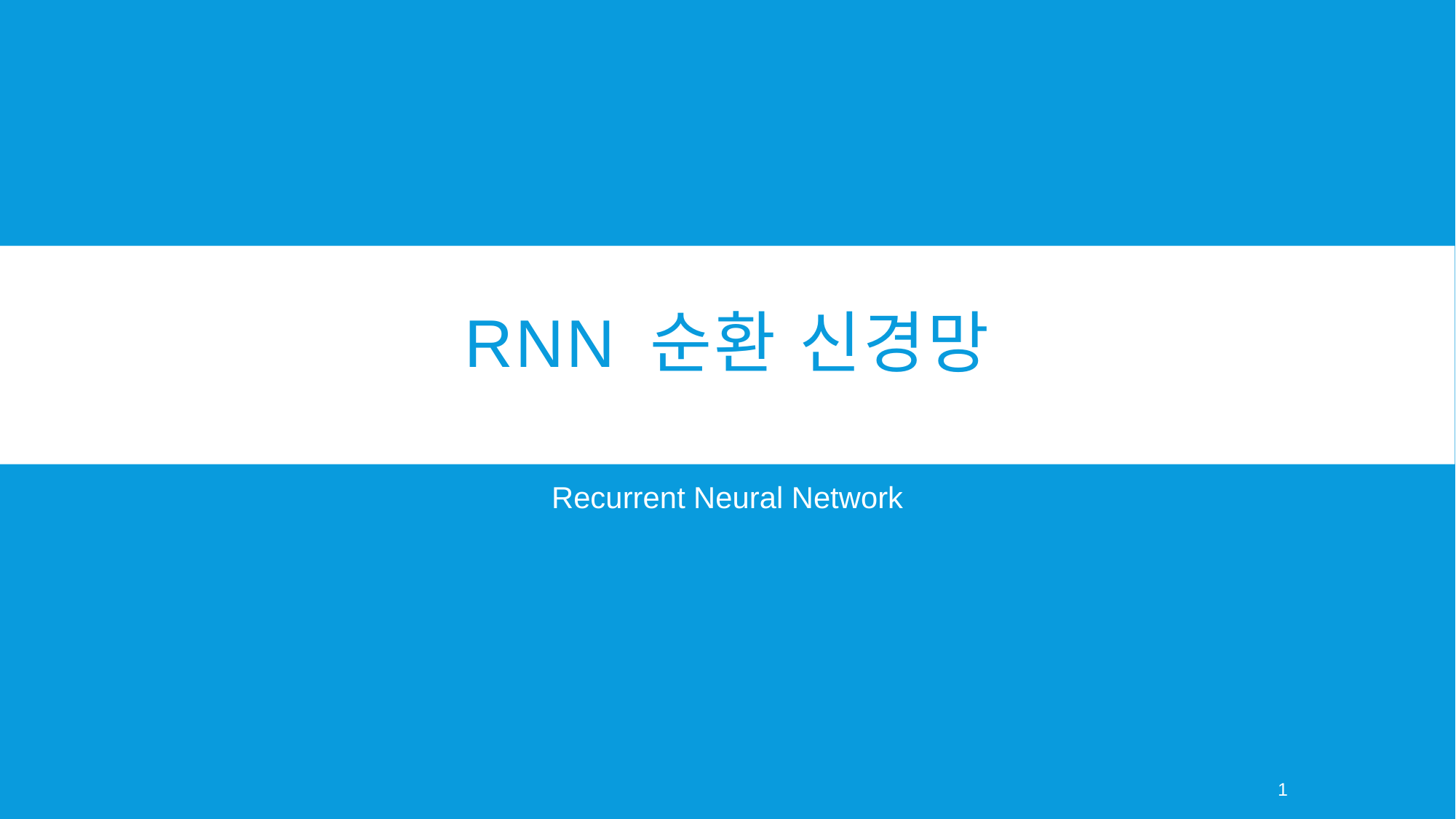

# RNN 순환 신경망
Recurrent Neural Network
1